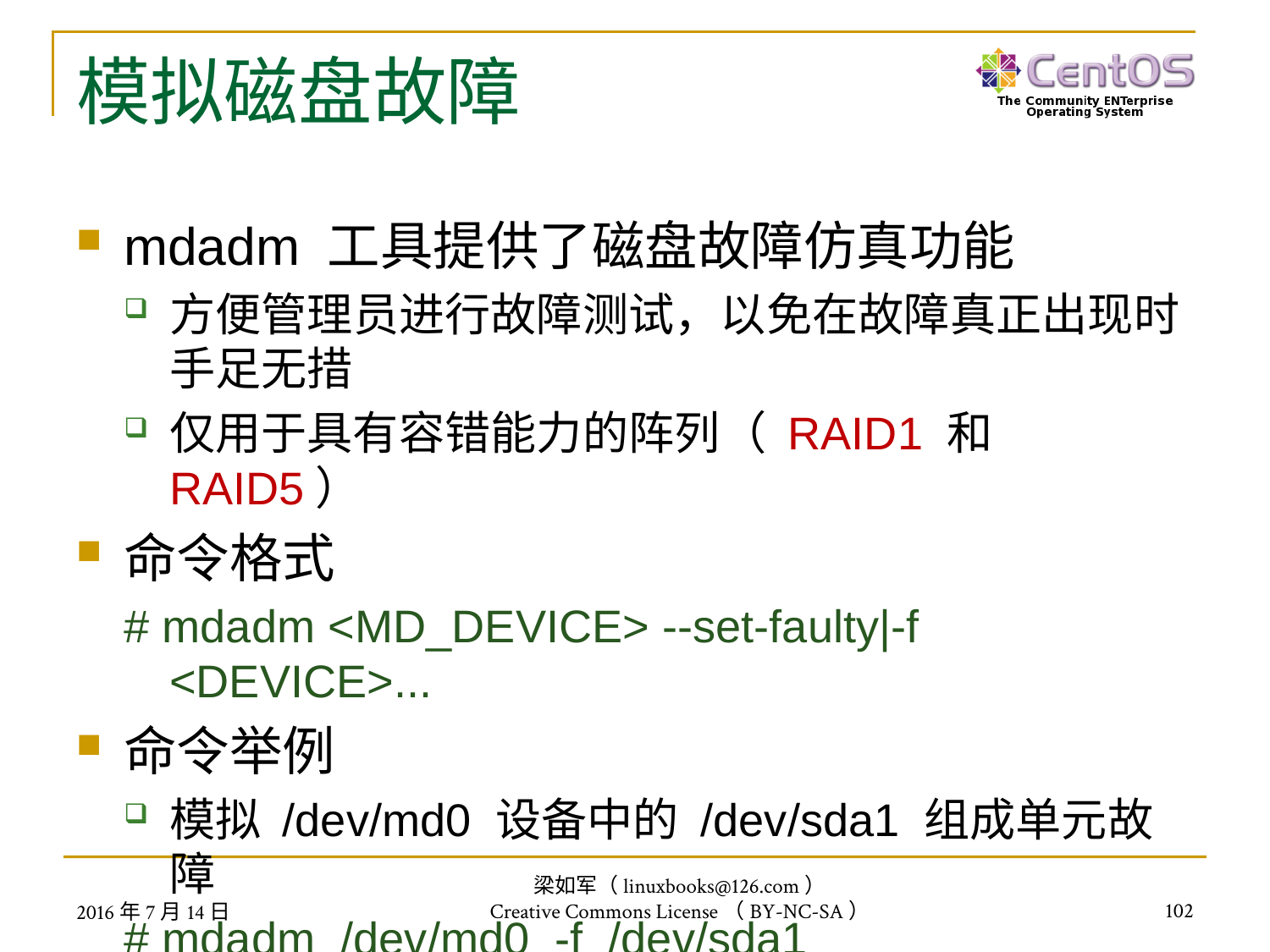

# 模拟磁盘故障
mdadm 工具提供了磁盘故障仿真功能
方便管理员进行故障测试，以免在故障真正出现时手足无措
仅用于具有容错能力的阵列（ RAID1 和 RAID5）
命令格式
# mdadm <MD_DEVICE> --set-faulty|-f <DEVICE>...
命令举例
模拟 /dev/md0 设备中的 /dev/sda1 组成单元故障
# mdadm  /dev/md0  -f  /dev/sda1
梁如军（linuxbooks@126.com）
Creative Commons License（BY-NC-SA）
2016年7月14日
102